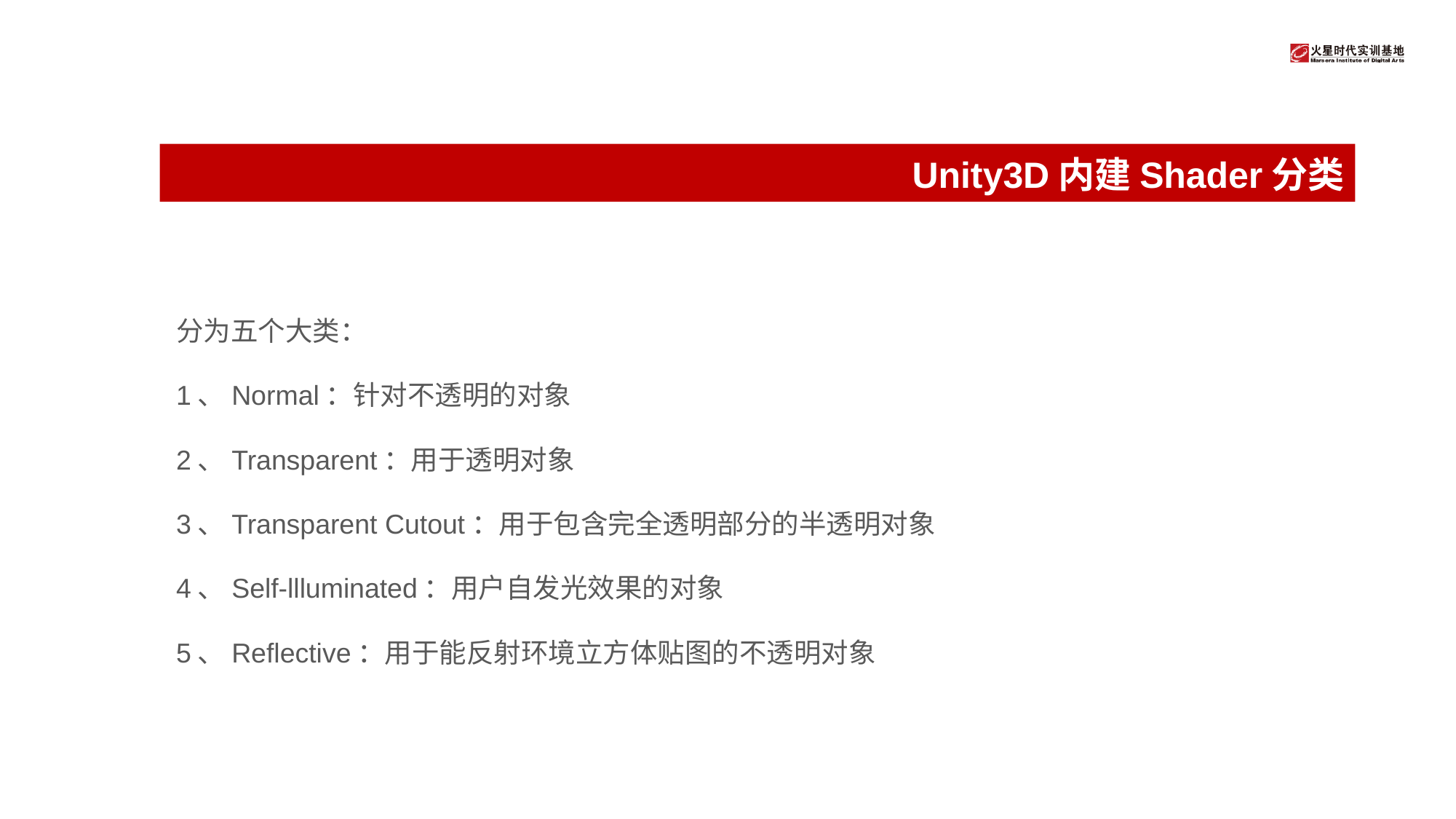

# Unity3D内建Shader分类
分为五个大类：
1、Normal：针对不透明的对象
2、Transparent：用于透明对象
3、Transparent Cutout：用于包含完全透明部分的半透明对象
4、Self-llluminated：用户自发光效果的对象
5、Reflective：用于能反射环境立方体贴图的不透明对象